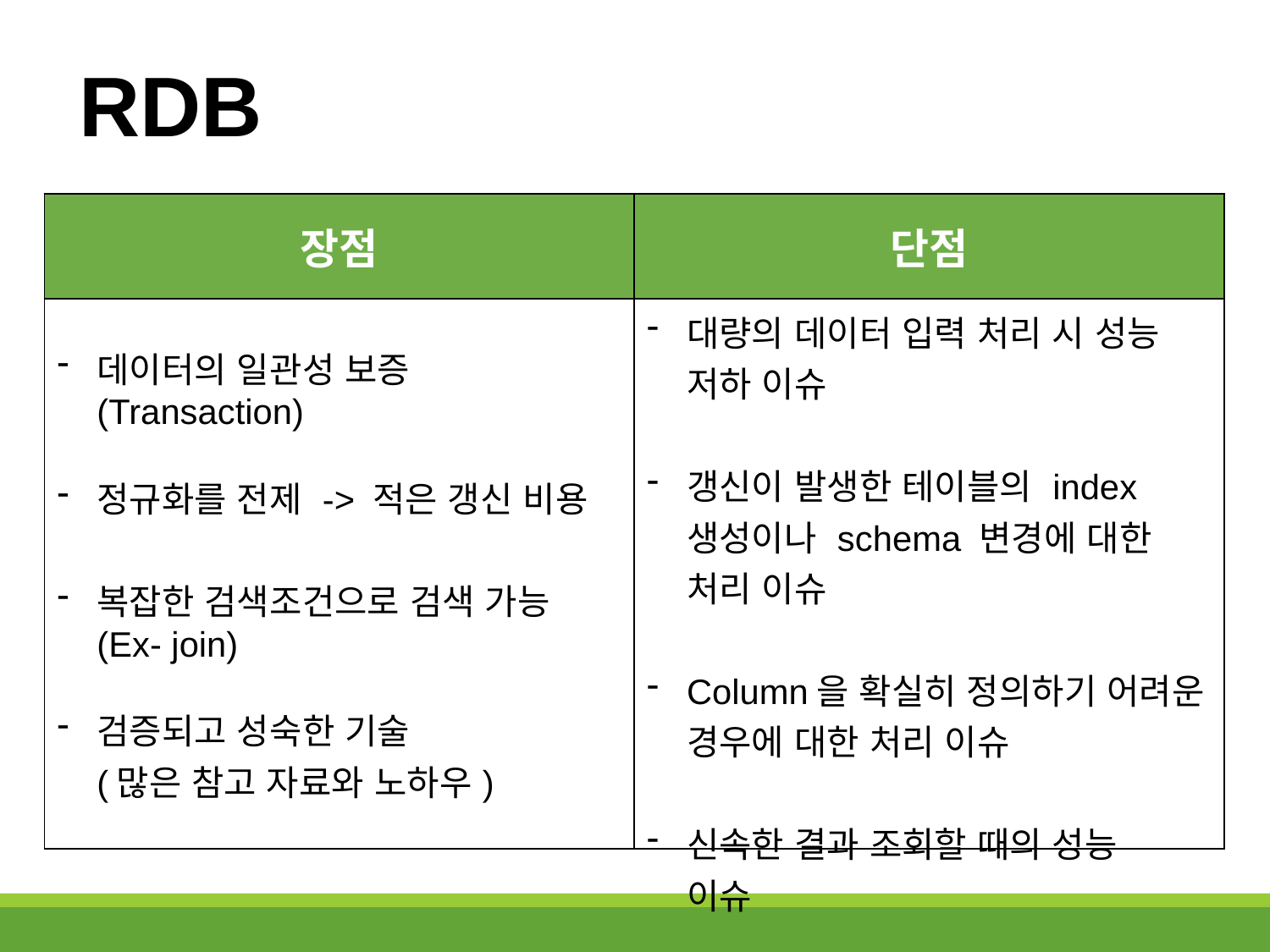

RDB
| 장점 | 단점 |
| --- | --- |
| 데이터의 일관성 보증 (Transaction) 정규화를 전제 -> 적은 갱신 비용 복잡한 검색조건으로 검색 가능 (Ex- join) 검증되고 성숙한 기술 (많은 참고 자료와 노하우) | 대량의 데이터 입력 처리 시 성능 저하 이슈 갱신이 발생한 테이블의 index 생성이나 schema 변경에 대한 처리 이슈 Column을 확실히 정의하기 어려운 경우에 대한 처리 이슈 신속한 결과 조회할 때의 성능 이슈 |